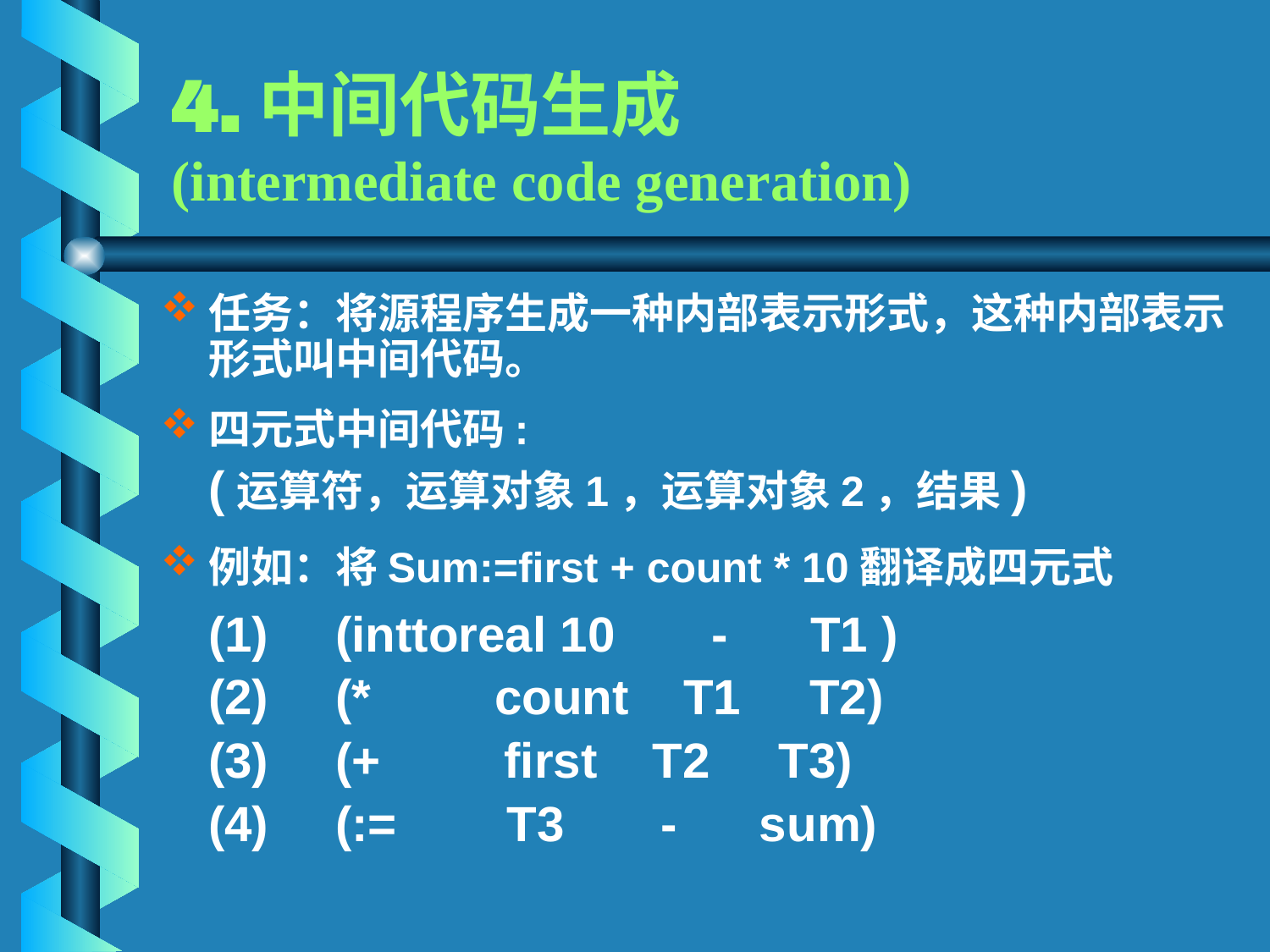

# 4.中间代码生成 (intermediate code generation)
任务：将源程序生成一种内部表示形式，这种内部表示形式叫中间代码。

四元式中间代码:
	(运算符，运算对象1，运算对象2，结果)
例如：将Sum:=first + count * 10翻译成四元式
	(1)	(inttoreal 10       -      T1 )
	(2)	(*         count    T1     T2)
	(3)	(+         first    T2     T3)
	(4)	(:=        T3       -      sum)